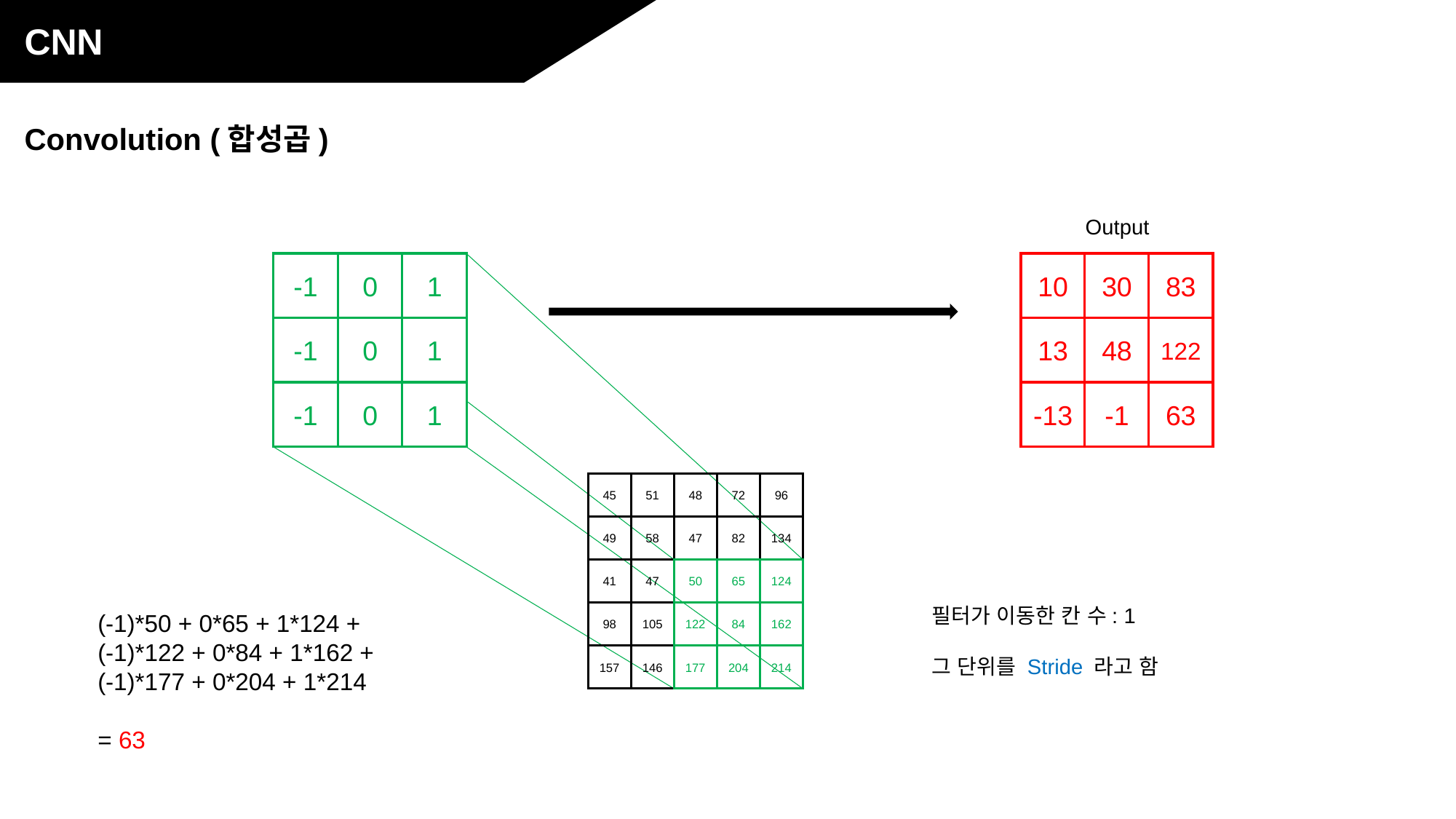

CNN
Convolution (합성곱)
Output
-1
0
1
-1
0
1
-1
0
1
10
30
83
13
48
122
-13
-1
63

45
51
48
72
96
49
58
47
82
134
41
47
50
65
124
98
105
122
84
162
157
146
177
204
214
필터가 이동한 칸 수: 1

그 단위를 Stride 라고 함
(-1)*50 + 0*65 + 1*124 +
(-1)*122 + 0*84 + 1*162 +
(-1)*177 + 0*204 + 1*214

= 63